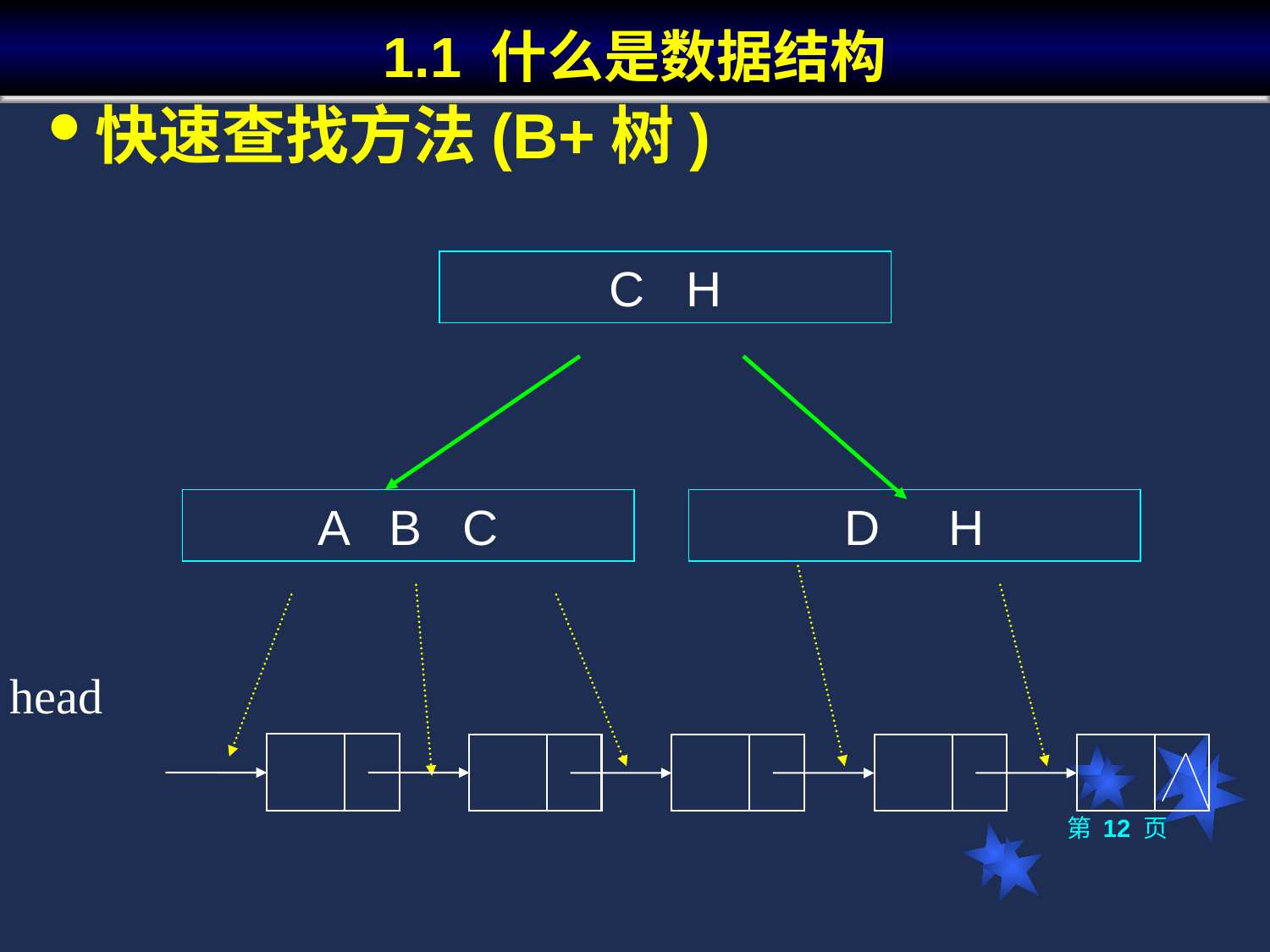

# 1.1 什么是数据结构
快速查找方法(B+树)

C   H

A   B   C
D     H

head

第 12 页